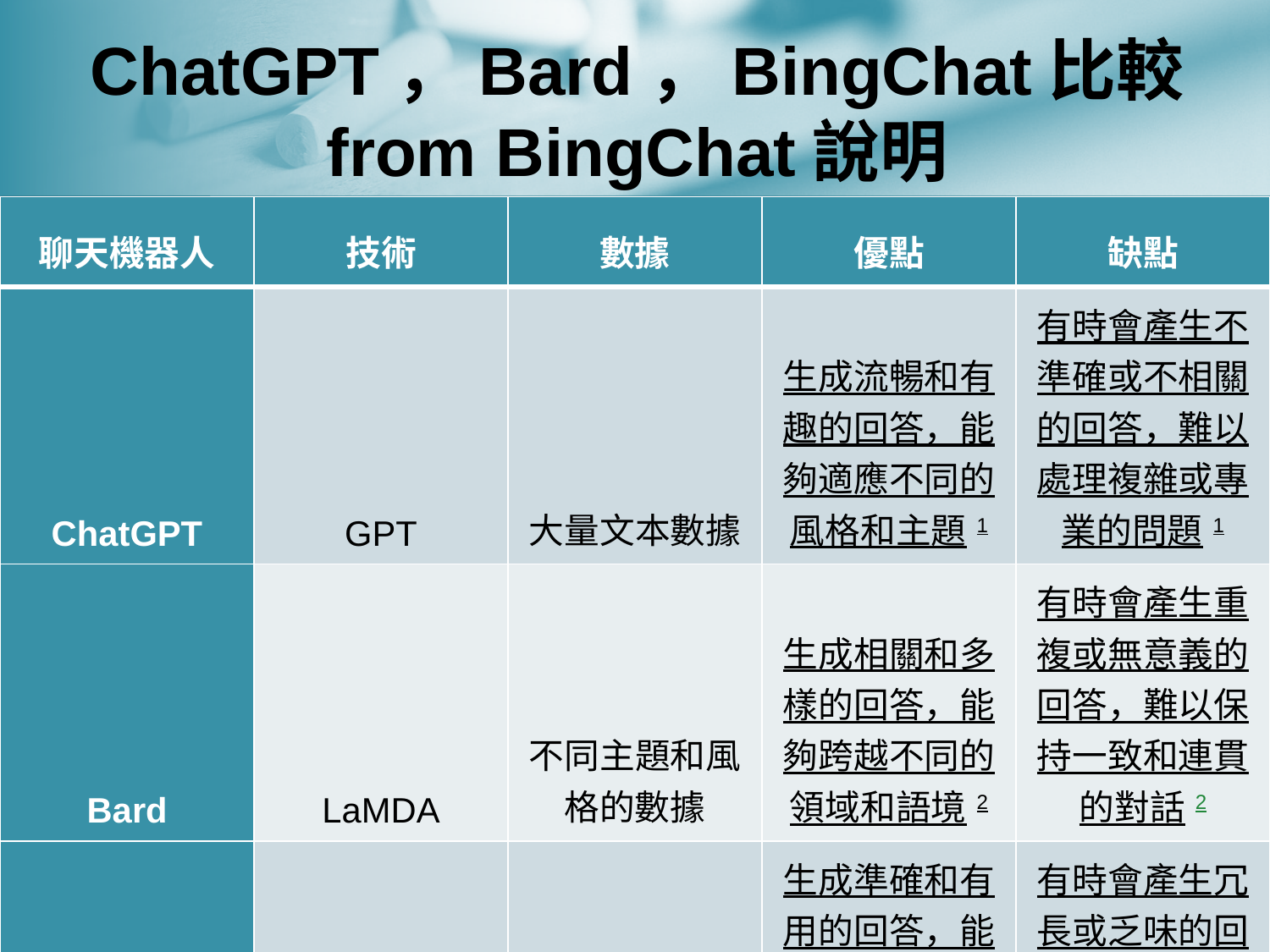

# ChatGPT，Bard，BingChat比較 from BingChat說明
| 聊天機器人 | 技術 | 數據 | 優點 | 缺點 |
| --- | --- | --- | --- | --- |
| ChatGPT | GPT | 大量文本數據 | 生成流暢和有趣的回答，能夠適應不同的風格和主題1 | 有時會產生不準確或不相關的回答，難以處理複雜或專業的問題1 |
| Bard | LaMDA | 不同主題和風格的數據 | 生成相關和多樣的回答，能夠跨越不同的領域和語境2 | 有時會產生重複或無意義的回答，難以保持一致和連貫的對話2 |
| BingChat | Bing | 網絡上的信息 | 生成準確和有用的回答，能夠提供來源和鏈接3 | 有時會產生冗長或乏味的回答，難以展示個性和創造力3 |